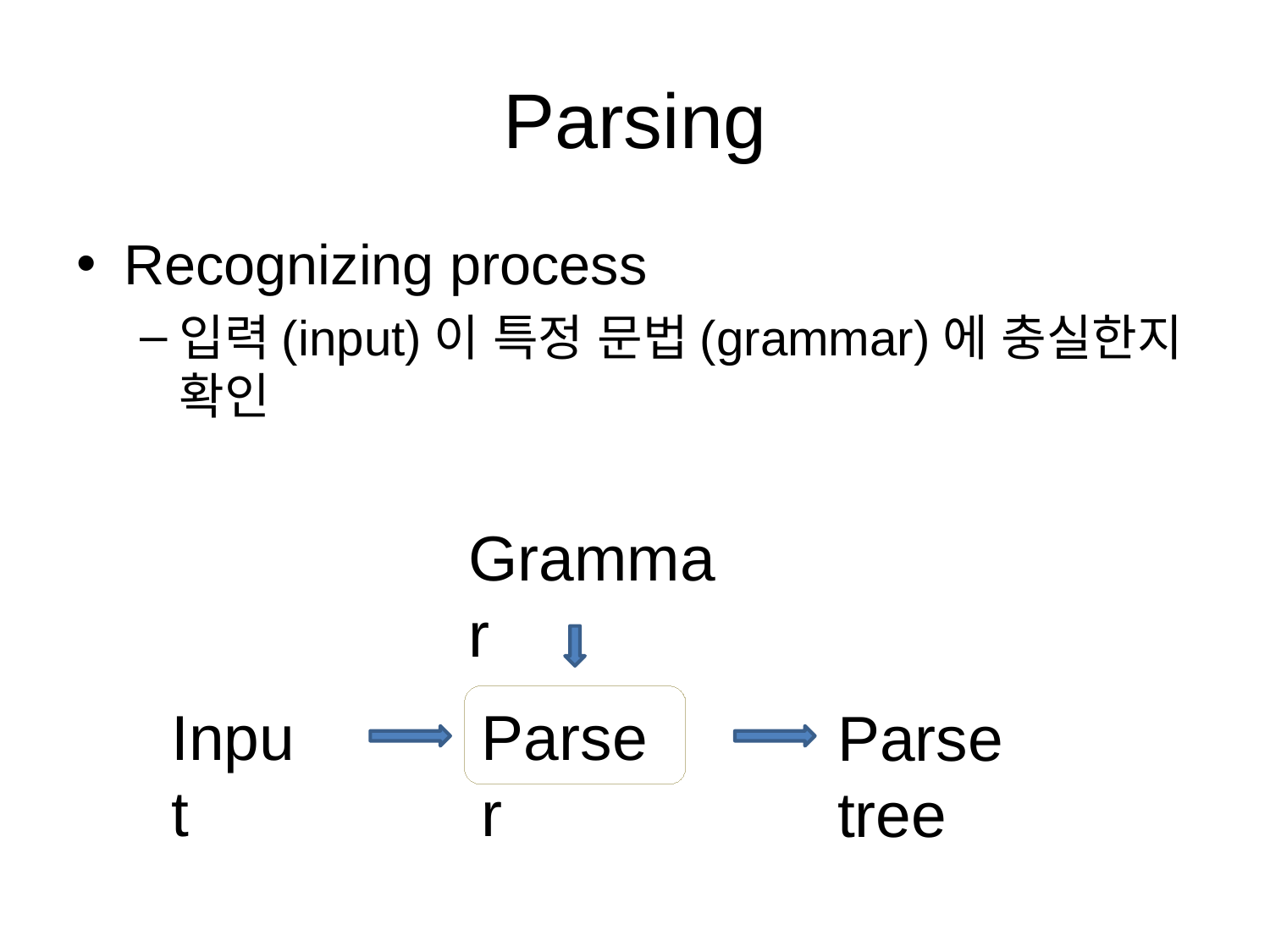

# Parsing
Recognizing process
입력(input)이 특정 문법(grammar)에 충실한지 확인

Grammar

Input
Parser
Parse tree